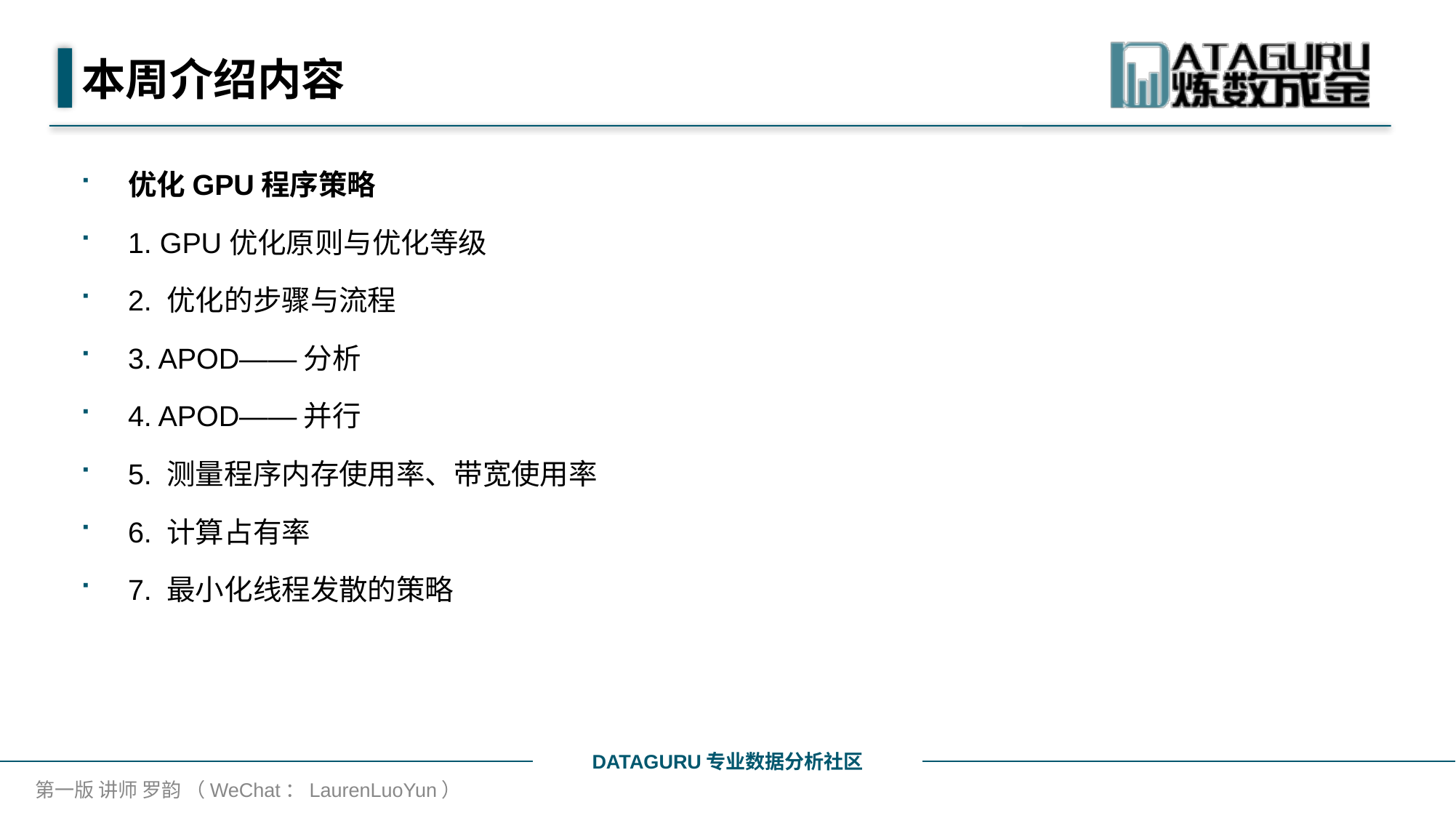

# 本周介绍内容
优化GPU程序策略
1. GPU优化原则与优化等级
2. 优化的步骤与流程
3. APOD——分析
4. APOD——并行
5. 测量程序内存使用率、带宽使用率
6. 计算占有率
7. 最小化线程发散的策略